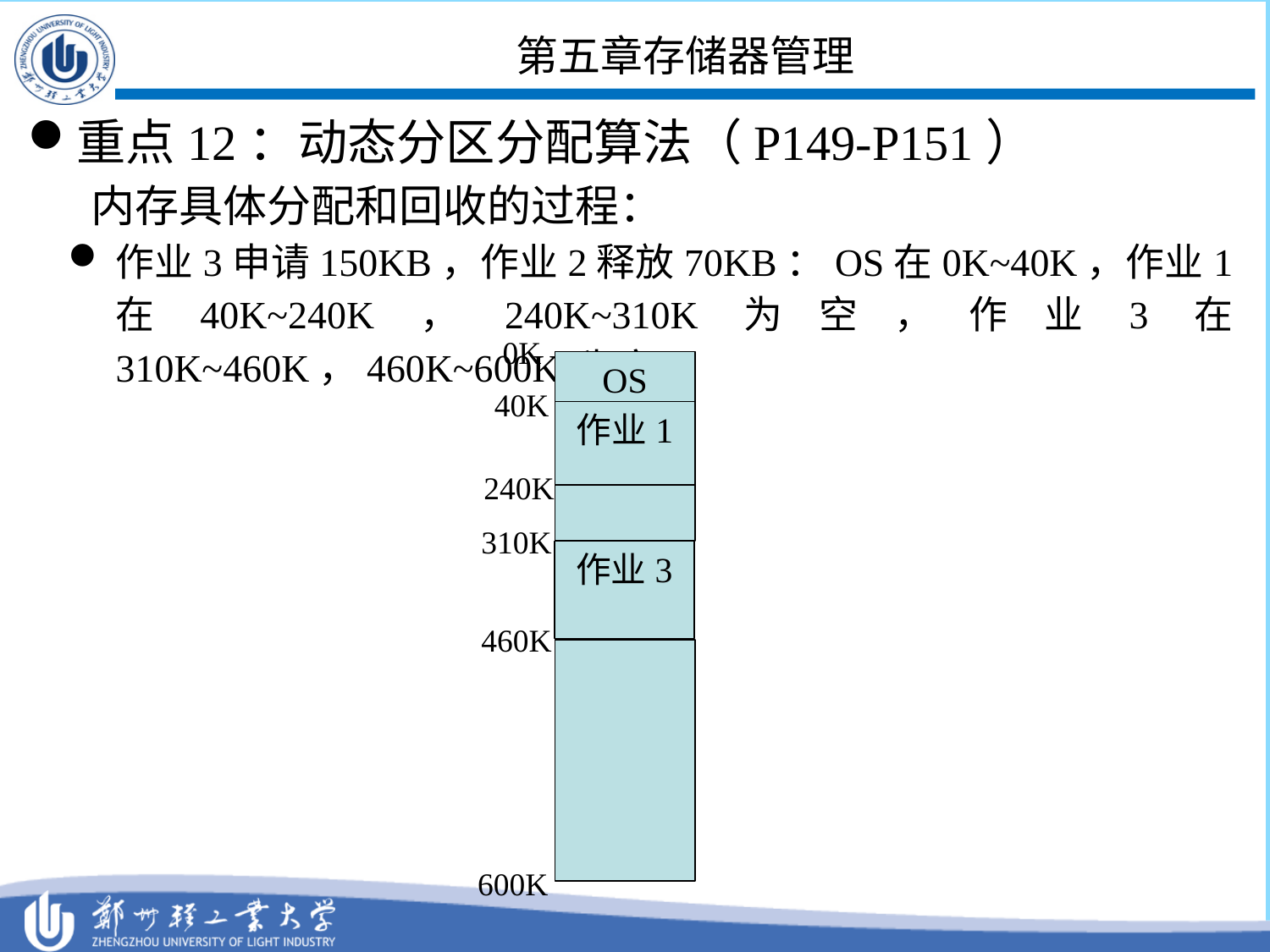

# 第五章存储器管理
重点12：动态分区分配算法（P149-P151）
内存具体分配和回收的过程：
作业3申请150KB，作业2释放70KB：OS在0K~40K，作业1在40K~240K，240K~310K为空，作业3在310K~460K，460K~600K 为空；
0K
OS
40K
作业1

240K

310K
作业3

460K

600K